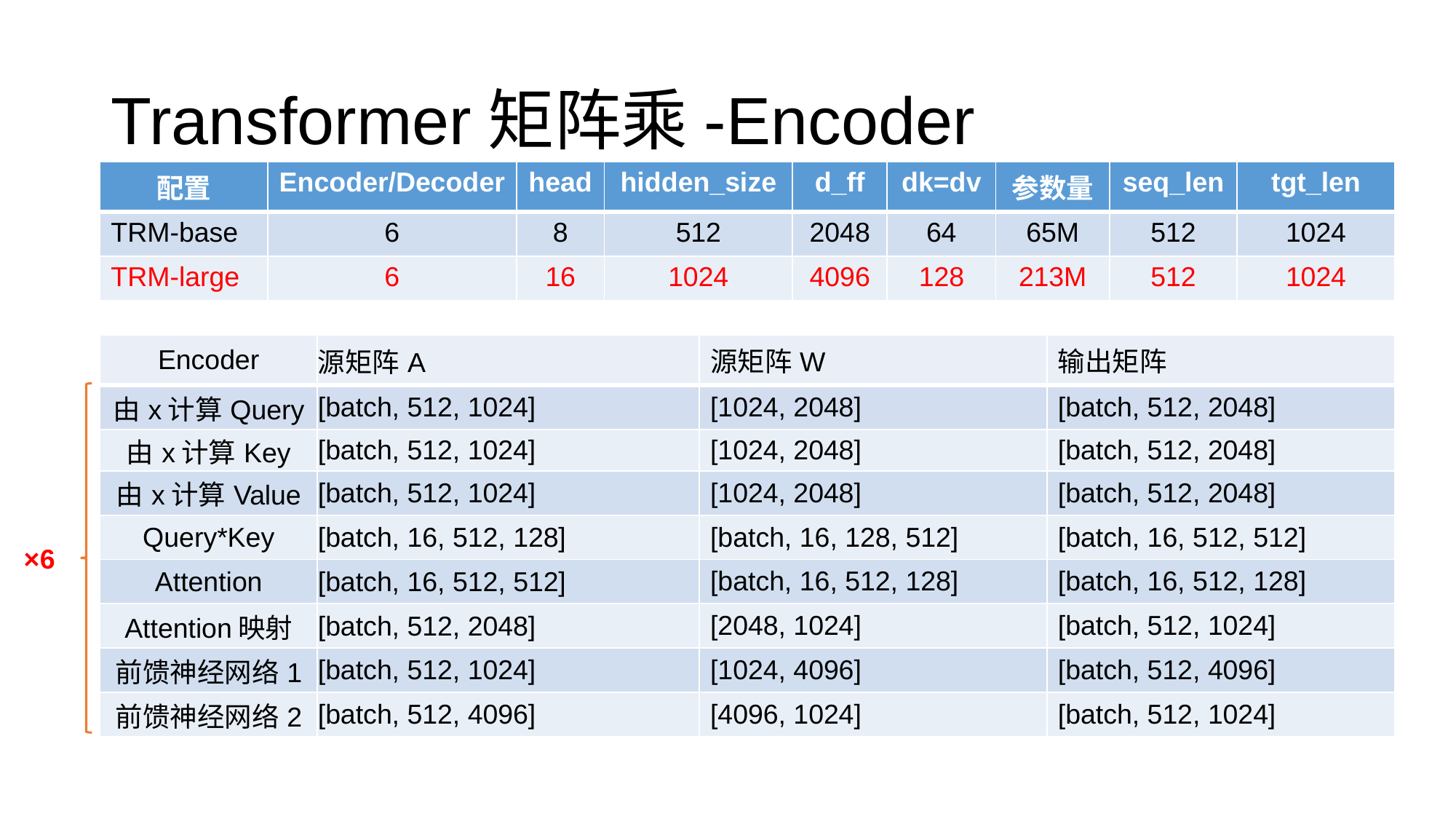

# Transformer矩阵乘-Encoder
| 配置 | Encoder/Decoder | head | hidden\_size | d\_ff | dk=dv | 参数量 | seq\_len | tgt\_len |
| --- | --- | --- | --- | --- | --- | --- | --- | --- |
| TRM-base | 6 | 8 | 512 | 2048 | 64 | 65M | 512 | 1024 |
| TRM-large | 6 | 16 | 1024 | 4096 | 128 | 213M | 512 | 1024 |
| Encoder | 源矩阵A | 源矩阵W | 输出矩阵 |
| --- | --- | --- | --- |
| 由x计算Query | [batch, 512, 1024] | [1024, 2048] | [batch, 512, 2048] |
| 由x计算Key | [batch, 512, 1024] | [1024, 2048] | [batch, 512, 2048] |
| 由x计算Value | [batch, 512, 1024] | [1024, 2048] | [batch, 512, 2048] |
| Query\*Key | [batch, 16, 512, 128] | [batch, 16, 128, 512] | [batch, 16, 512, 512] |
| Attention | [batch, 16, 512, 512] | [batch, 16, 512, 128] | [batch, 16, 512, 128] |
| Attention映射 | [batch, 512, 2048] | [2048, 1024] | [batch, 512, 1024] |
| 前馈神经网络1 | [batch, 512, 1024] | [1024, 4096] | [batch, 512, 4096] |
| 前馈神经网络2 | [batch, 512, 4096] | [4096, 1024] | [batch, 512, 1024] |

×6